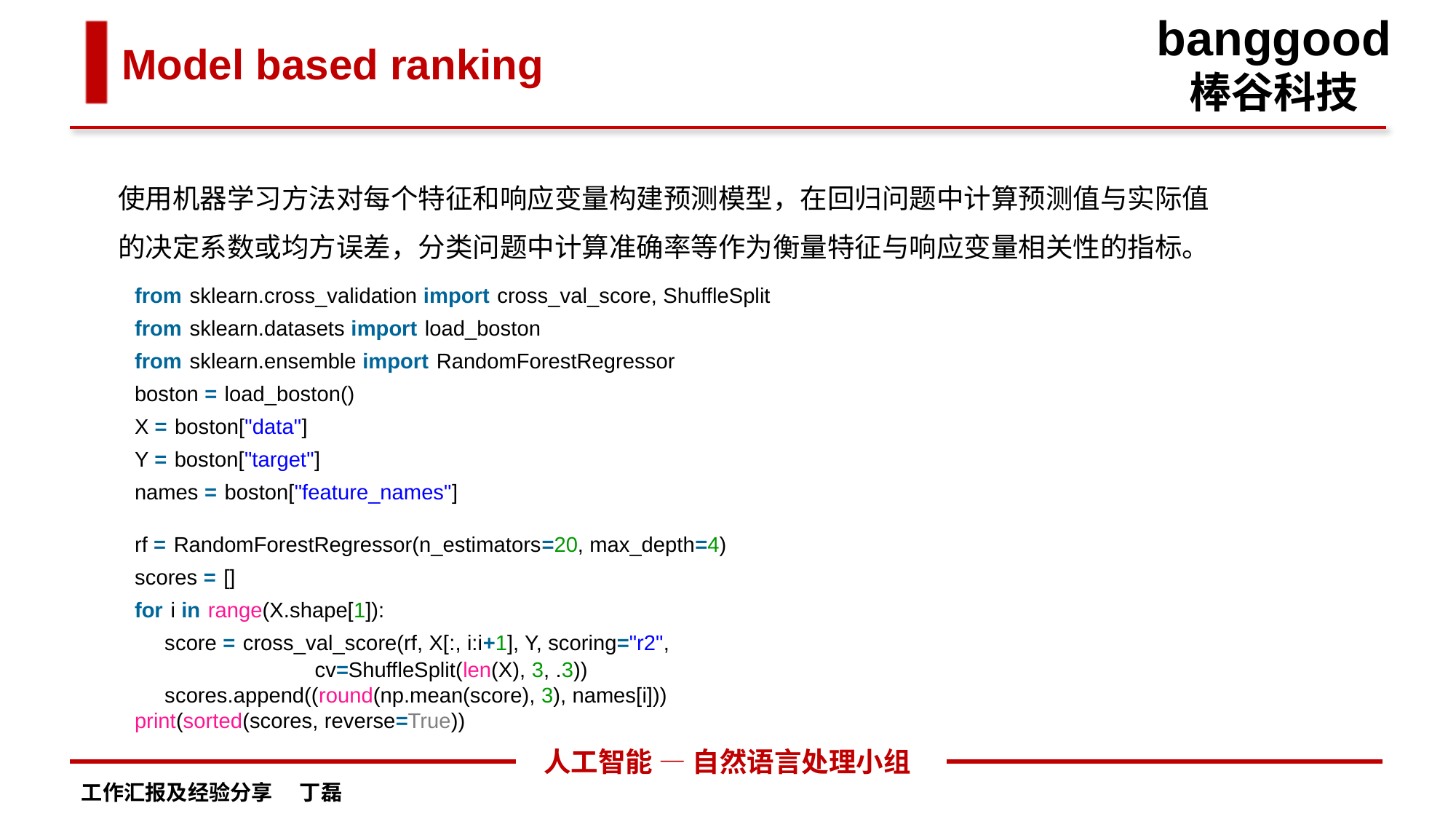

banggood
棒谷科技

Model based ranking
使用机器学习方法对每个特征和响应变量构建预测模型，在回归问题中计算预测值与实际值的决定系数或均方误差，分类问题中计算准确率等作为衡量特征与响应变量相关性的指标。
from sklearn.cross_validation import cross_val_score, ShuffleSplit
from sklearn.datasets import load_boston
from sklearn.ensemble import RandomForestRegressor
boston = load_boston()
X = boston["data"]
Y = boston["target"]
names = boston["feature_names"]

rf = RandomForestRegressor(n_estimators=20, max_depth=4)
scores = []
for i in range(X.shape[1]):
     score = cross_val_score(rf, X[:, i:i+1], Y, scoring="r2",
                              cv=ShuffleSplit(len(X), 3, .3))
     scores.append((round(np.mean(score), 3), names[i]))
print(sorted(scores, reverse=True))

人工智能 — 自然语言处理小组
工作汇报及经验分享	丁磊